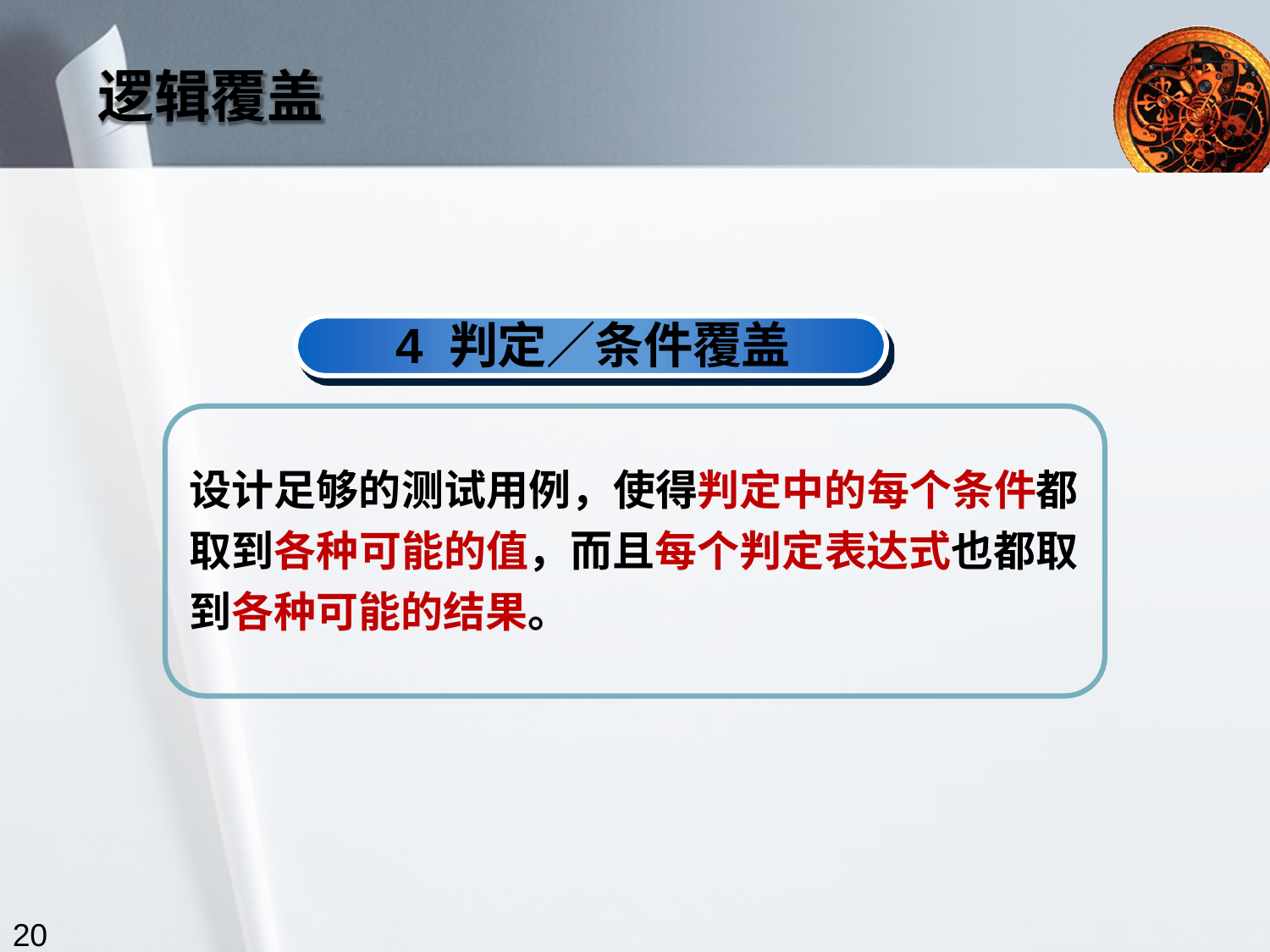

逻辑覆盖

4 判定／条件覆盖

设计足够的测试用例，使得判定中的每个条件都 取到各种可能的值，而且每个判定表达式也都取 到各种可能的结果。

20